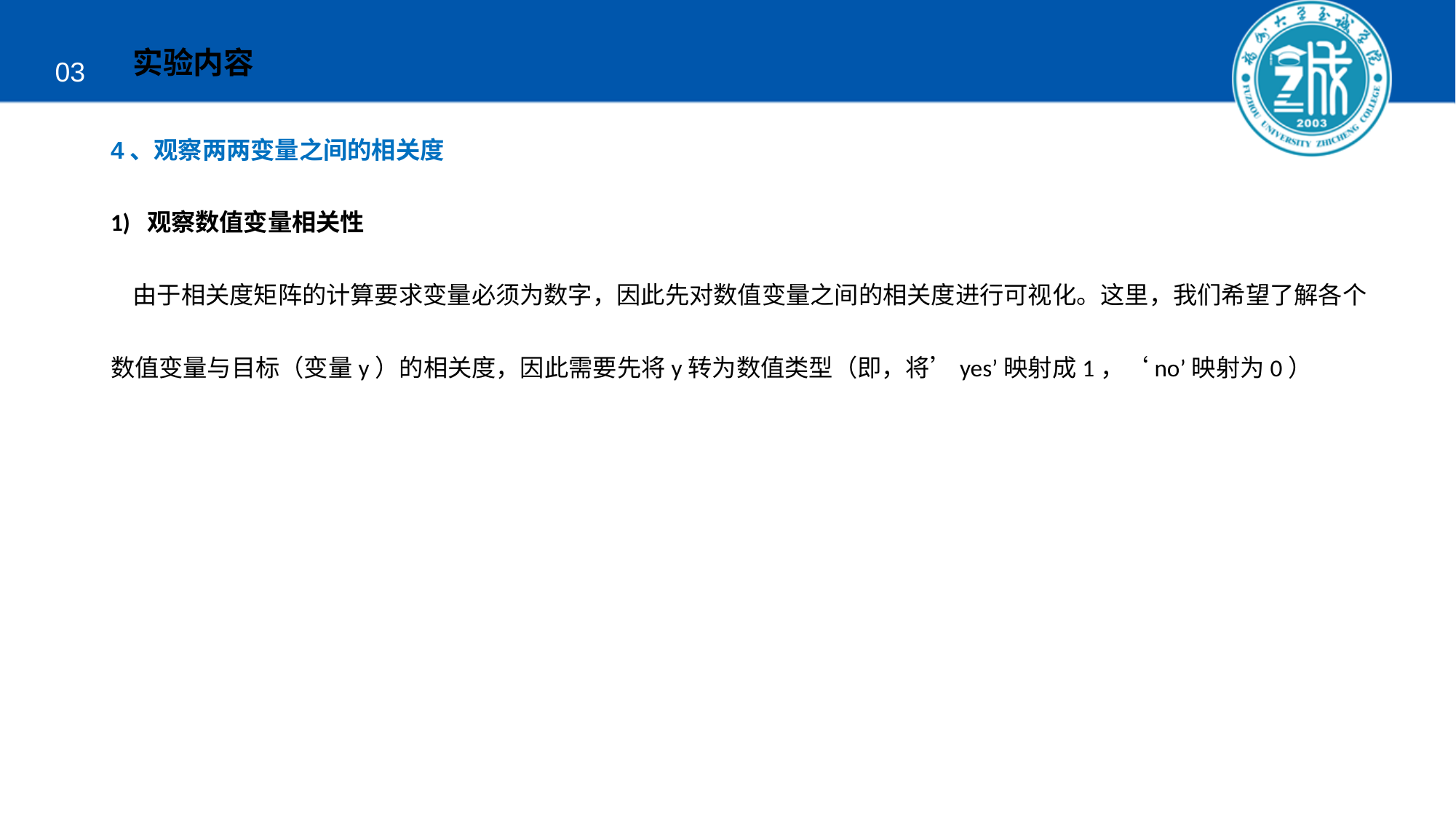

实验内容
03
4、观察两两变量之间的相关度
1)  观察数值变量相关性
   由于相关度矩阵的计算要求变量必须为数字，因此先对数值变量之间的相关度进行可视化。这里，我们希望了解各个数值变量与目标（变量y）的相关度，因此需要先将y转为数值类型（即，将’yes’映射成1，‘no’映射为0）